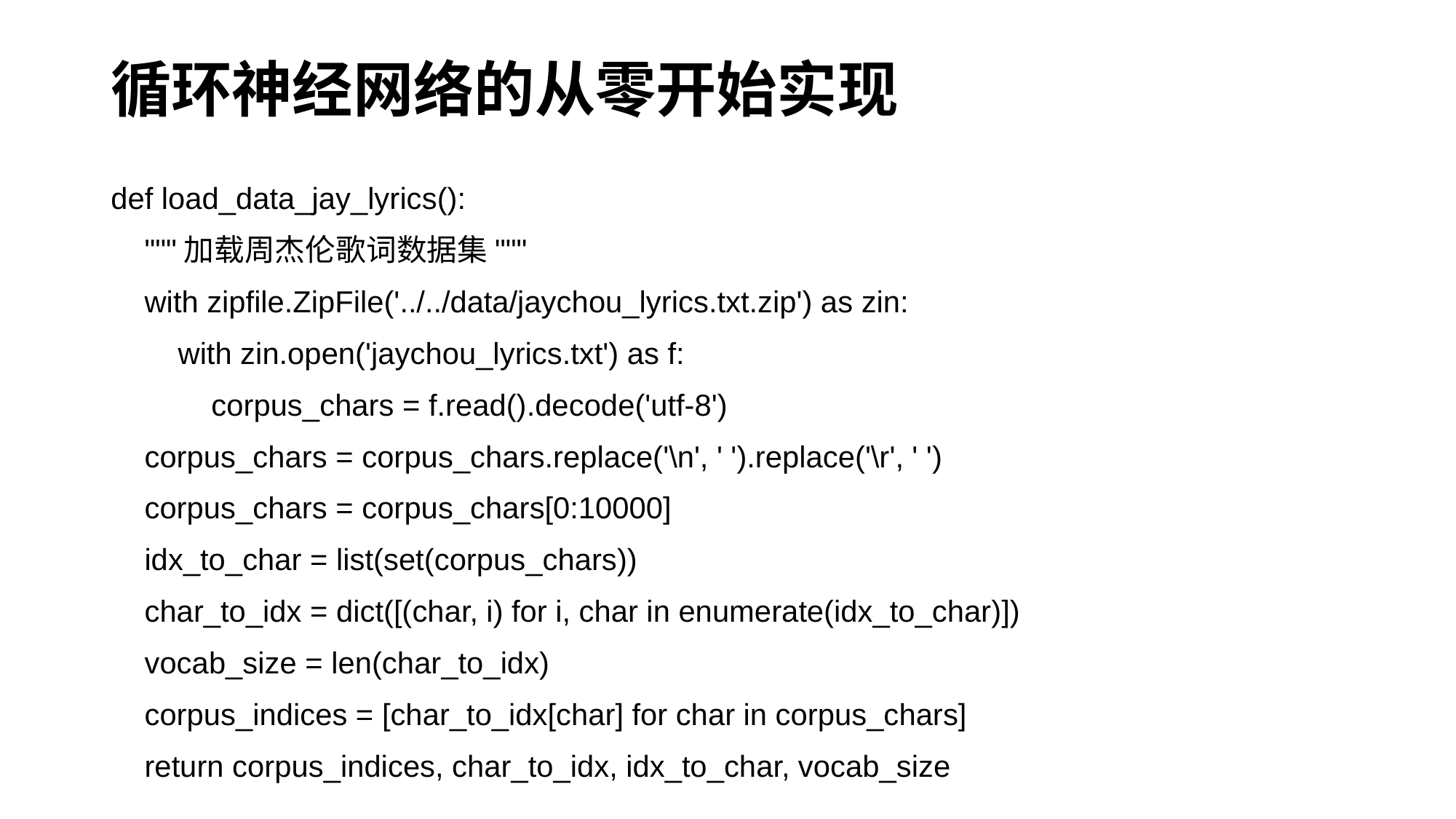

# 循环神经网络的从零开始实现
def load_data_jay_lyrics():
    """加载周杰伦歌词数据集"""
    with zipfile.ZipFile('../../data/jaychou_lyrics.txt.zip') as zin:
        with zin.open('jaychou_lyrics.txt') as f:
            corpus_chars = f.read().decode('utf-8')
    corpus_chars = corpus_chars.replace('\n', ' ').replace('\r', ' ')
    corpus_chars = corpus_chars[0:10000]
    idx_to_char = list(set(corpus_chars))
    char_to_idx = dict([(char, i) for i, char in enumerate(idx_to_char)])
    vocab_size = len(char_to_idx)
    corpus_indices = [char_to_idx[char] for char in corpus_chars]
    return corpus_indices, char_to_idx, idx_to_char, vocab_size